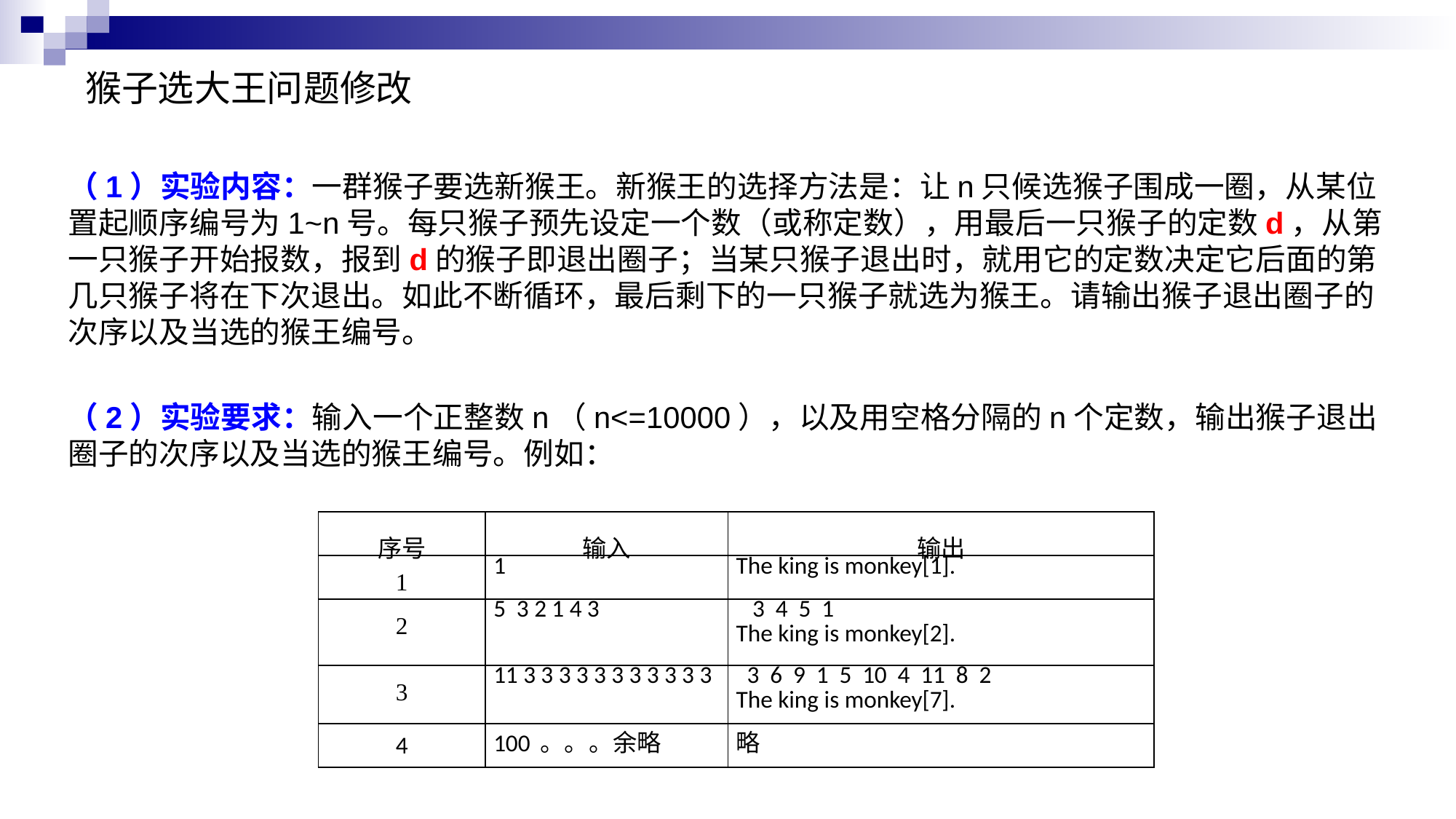

猴子选大王问题修改
（1）实验内容：一群猴子要选新猴王。新猴王的选择方法是：让n只候选猴子围成一圈，从某位置起顺序编号为1~n号。每只猴子预先设定一个数（或称定数），用最后一只猴子的定数d，从第一只猴子开始报数，报到d的猴子即退出圈子；当某只猴子退出时，就用它的定数决定它后面的第几只猴子将在下次退出。如此不断循环，最后剩下的一只猴子就选为猴王。请输出猴子退出圈子的次序以及当选的猴王编号。
（2）实验要求：输入一个正整数n（n<=10000），以及用空格分隔的n个定数，输出猴子退出圈子的次序以及当选的猴王编号。例如：
| 序号 | 输入 | 输出 |
| --- | --- | --- |
| 1 | 1 | The king is monkey[1]. |
| 2 | 5 3 2 1 4 3 | 3 4 5 1 The king is monkey[2]. |
| 3 | 11 3 3 3 3 3 3 3 3 3 3 3 | 3 6 9 1 5 10 4 11 8 2 The king is monkey[7]. |
| 4 | 100 。。。余略 | 略 |
42